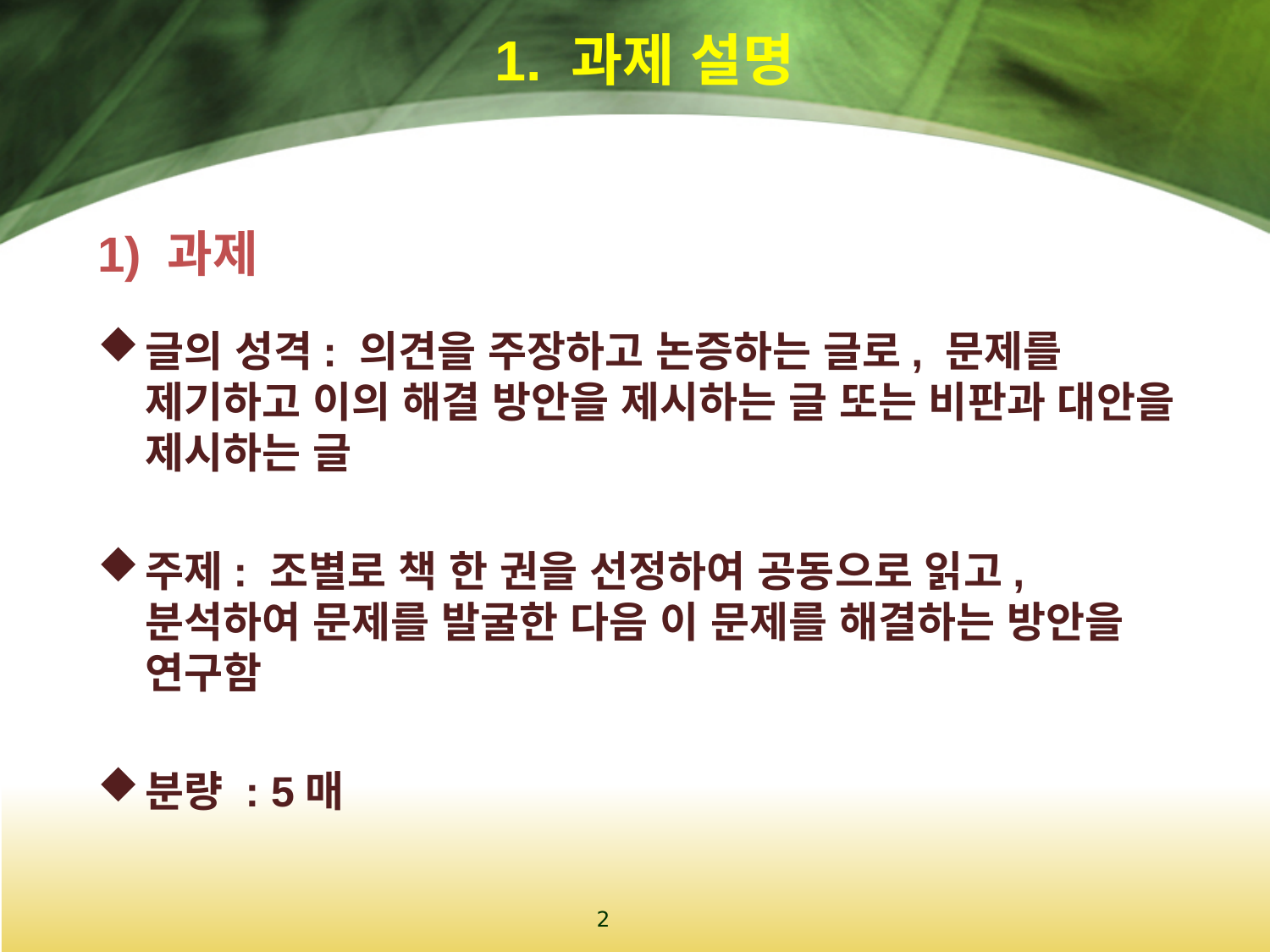

# 1. 과제 설명
1) 과제

글의 성격: 의견을 주장하고 논증하는 글로, 문제를 제기하고 이의 해결 방안을 제시하는 글 또는 비판과 대안을 제시하는 글

주제: 조별로 책 한 권을 선정하여 공동으로 읽고, 분석하여 문제를 발굴한 다음 이 문제를 해결하는 방안을 연구함

분량 : 5매

2